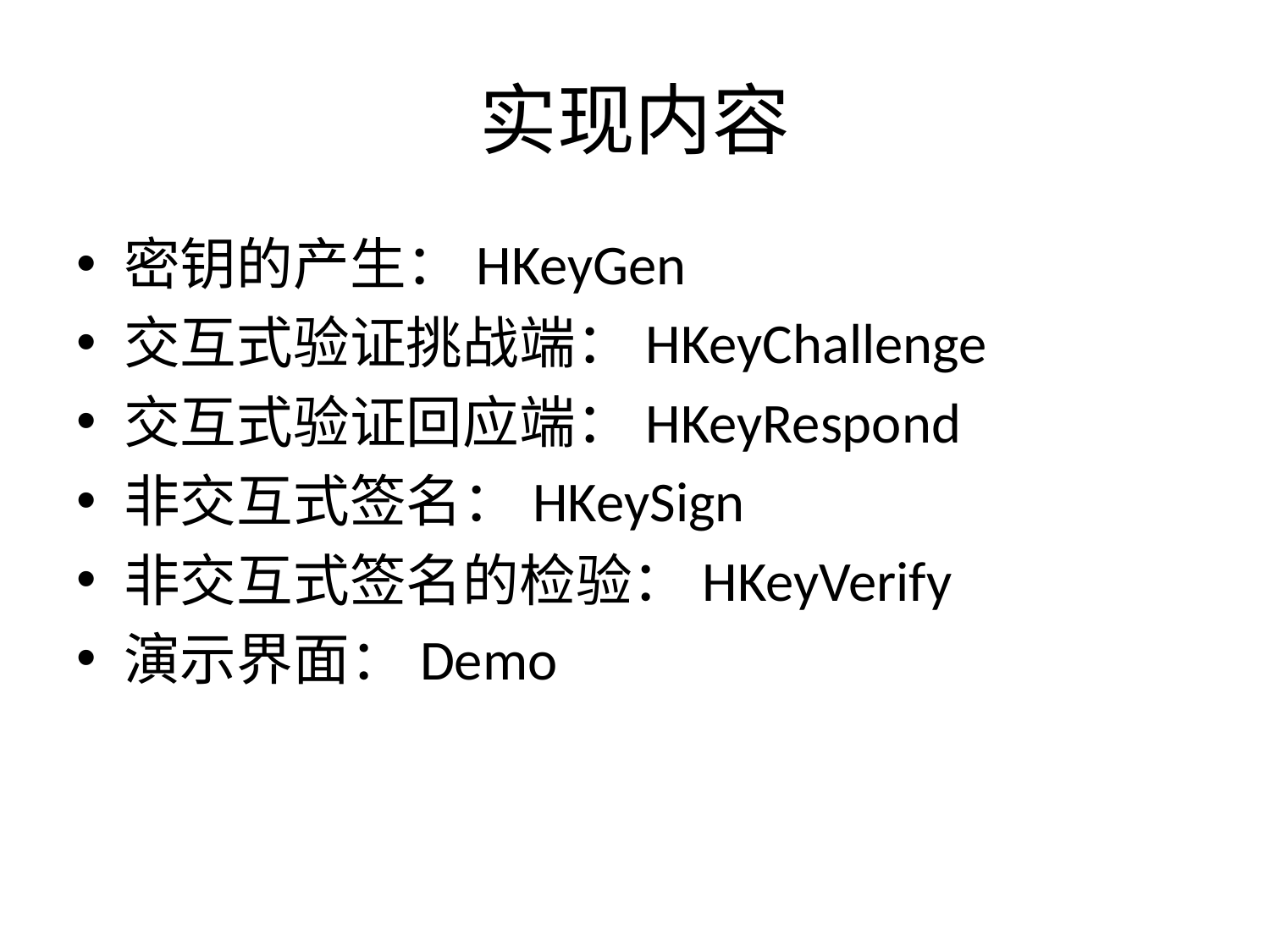

# 实现内容
密钥的产生：HKeyGen
交互式验证挑战端：HKeyChallenge
交互式验证回应端：HKeyRespond
非交互式签名：HKeySign
非交互式签名的检验：HKeyVerify
演示界面：Demo